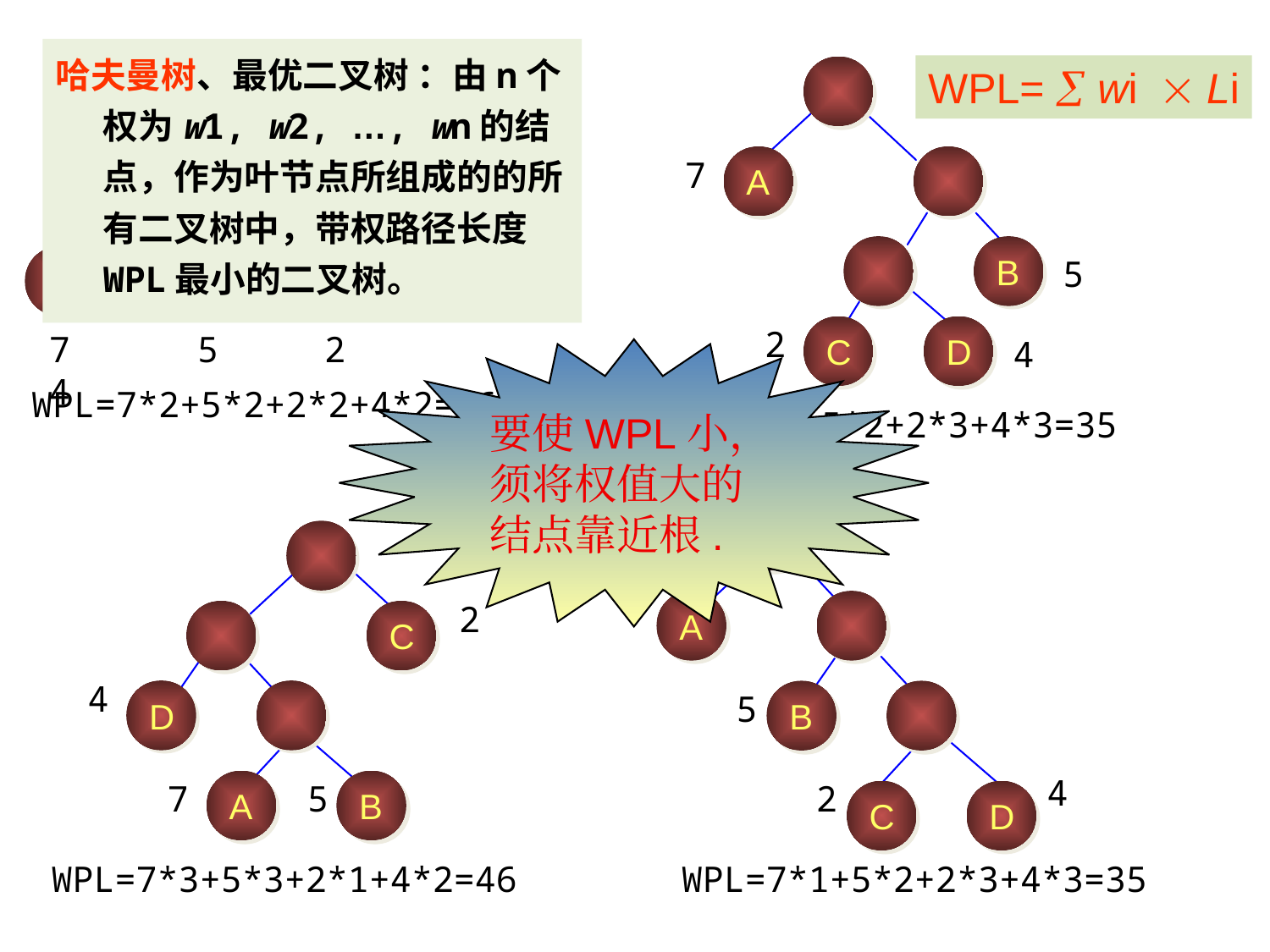

哈夫曼树、最优二叉树 ：由n个权为w1, w2, …, wn的结点，作为叶节点所组成的的所有二叉树中，带权路径长度WPL最小的二叉树。
WPL= ∑ wi  × Li

A

B

C
D
7

5

2
4

A
B
C
D
7      5     2     4
要使WPL小，须将权值大的结点靠近根.
WPL=7*2+5*2+2*2+4*2=36
WPL=7*1+5*2+2*3+4*3=35

7
A

5
B

4
2
C
D

C

4
D

7
A
5
B
2
WPL=7*3+5*3+2*1+4*2=46
WPL=7*1+5*2+2*3+4*3=35